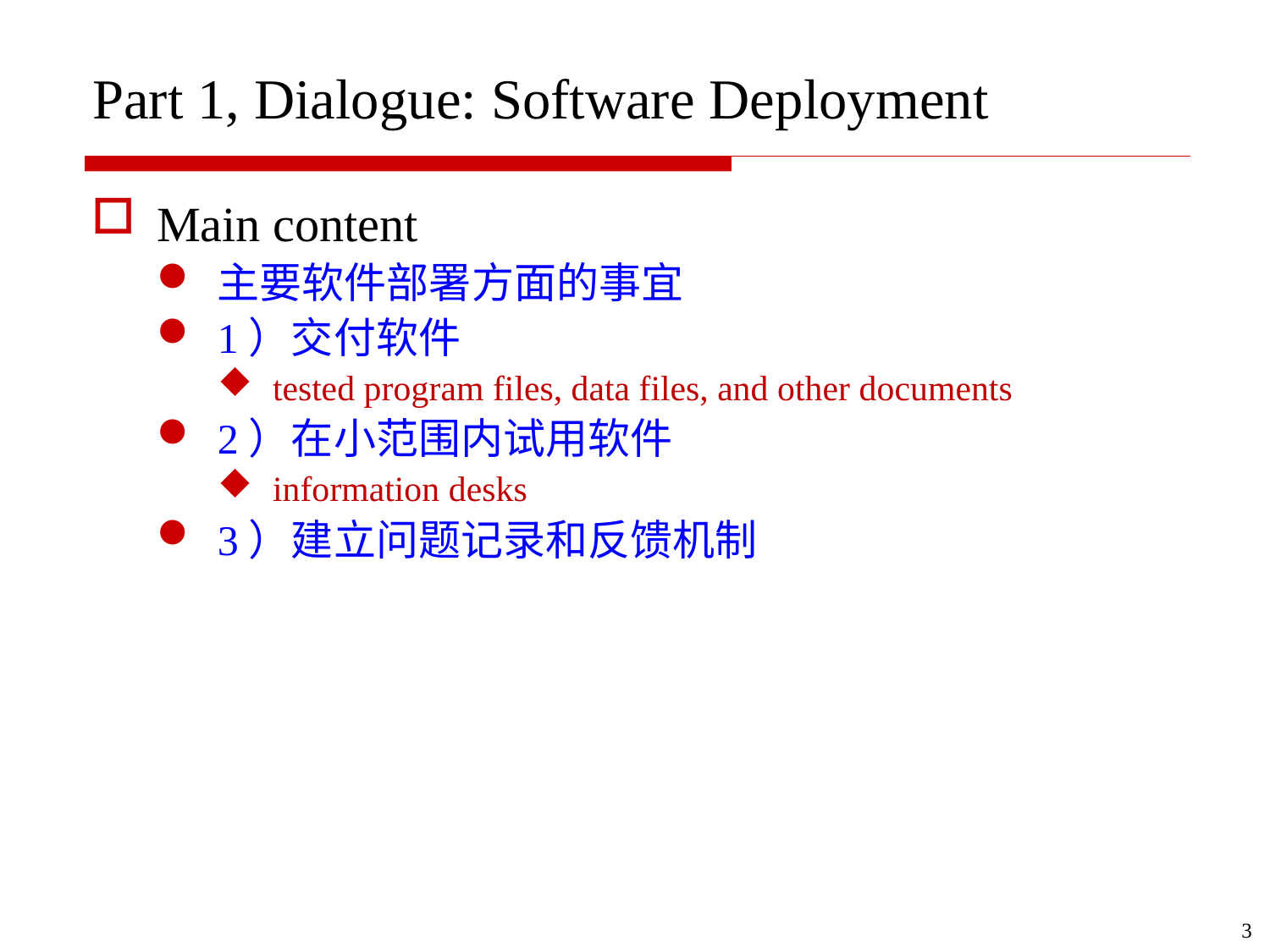

# Part 1, Dialogue: Software Deployment
Main content
主要软件部署方面的事宜
1）交付软件
tested program files, data files, and other documents
2）在小范围内试用软件
information desks
3）建立问题记录和反馈机制
3